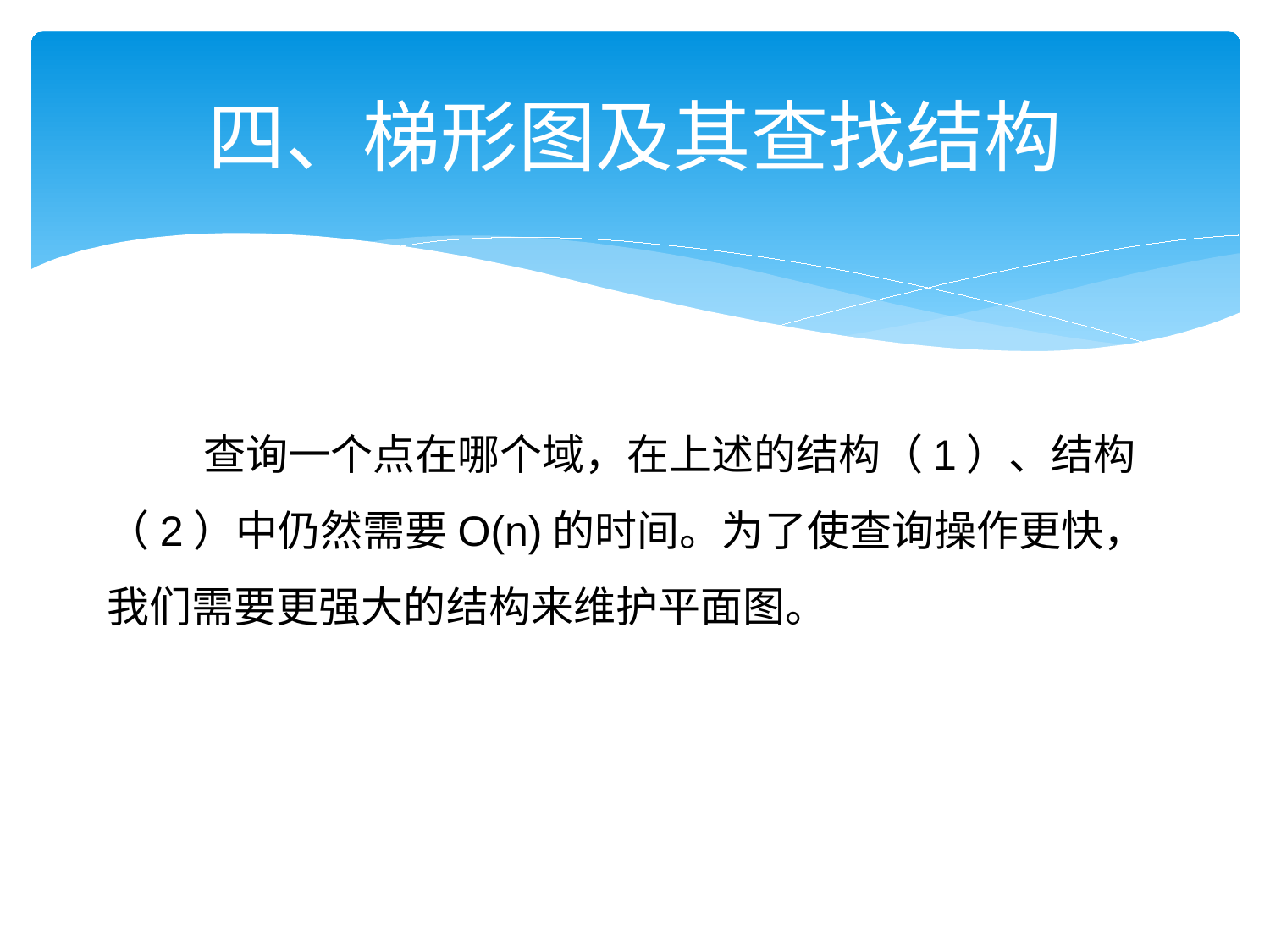

# 四、梯形图及其查找结构
         查询一个点在哪个域，在上述的结构（1）、结构（2）中仍然需要O(n)的时间。为了使查询操作更快，我们需要更强大的结构来维护平面图。